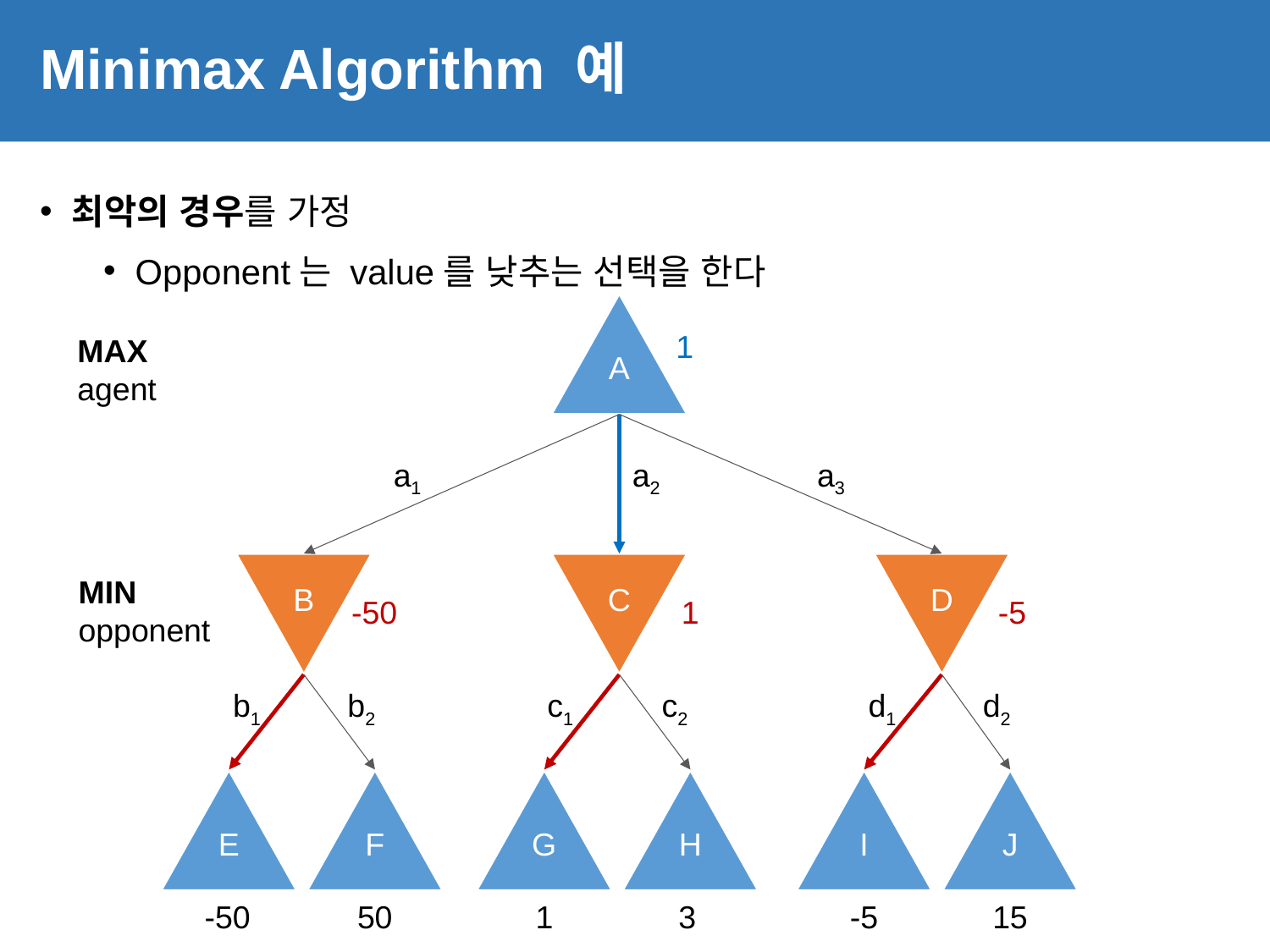

# Minimax Algorithm 예
13
최악의 경우를 가정
Opponent는 value를 낮추는 선택을 한다
A
1
MAX
agent
a1
a2
a3
B
C
D
MIN
opponent
-50
1
-5
b1
b2
c1
c2
d1
d2
E
F
G
H
I
J
-50
50
1
3
-5
15